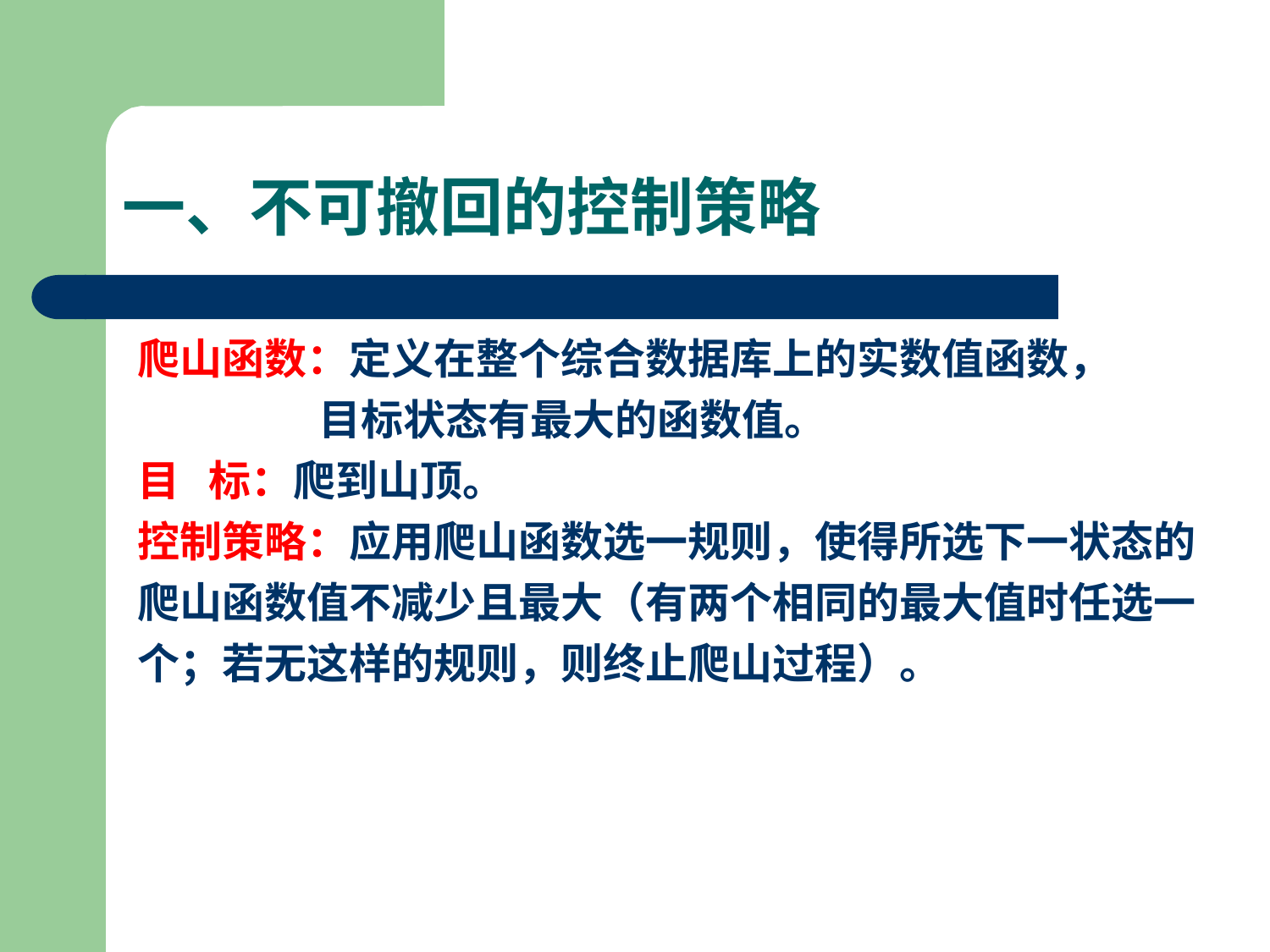

一、不可撤回的控制策略
爬山函数：定义在整个综合数据库上的实数值函数，
                  目标状态有最大的函数值。
目   标：爬到山顶。
控制策略：应用爬山函数选一规则，使得所选下一状态的爬山函数值不减少且最大（有两个相同的最大值时任选一个；若无这样的规则，则终止爬山过程）。
20